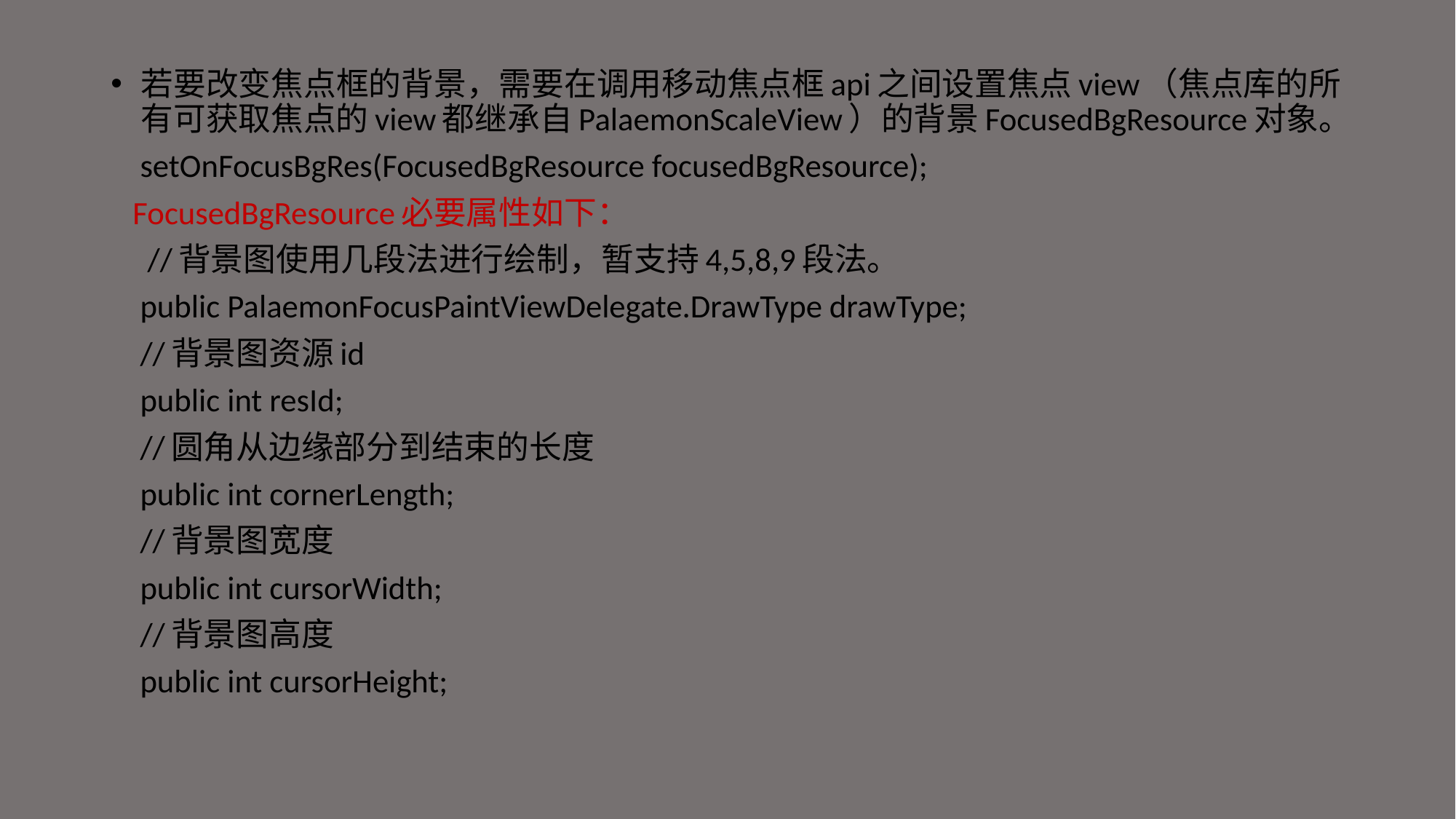

若要改变焦点框的背景，需要在调用移动焦点框api之间设置焦点view（焦点库的所有可获取焦点的view都继承自PalaemonScaleView）的背景FocusedBgResource对象。
    setOnFocusBgRes(FocusedBgResource focusedBgResource);
   FocusedBgResource必要属性如下：
     //背景图使用几段法进行绘制，暂支持4,5,8,9段法。
    public PalaemonFocusPaintViewDelegate.DrawType drawType;
    //背景图资源id
    public int resId;
    //圆角从边缘部分到结束的长度
    public int cornerLength;
    //背景图宽度
    public int cursorWidth;
    //背景图高度
    public int cursorHeight;